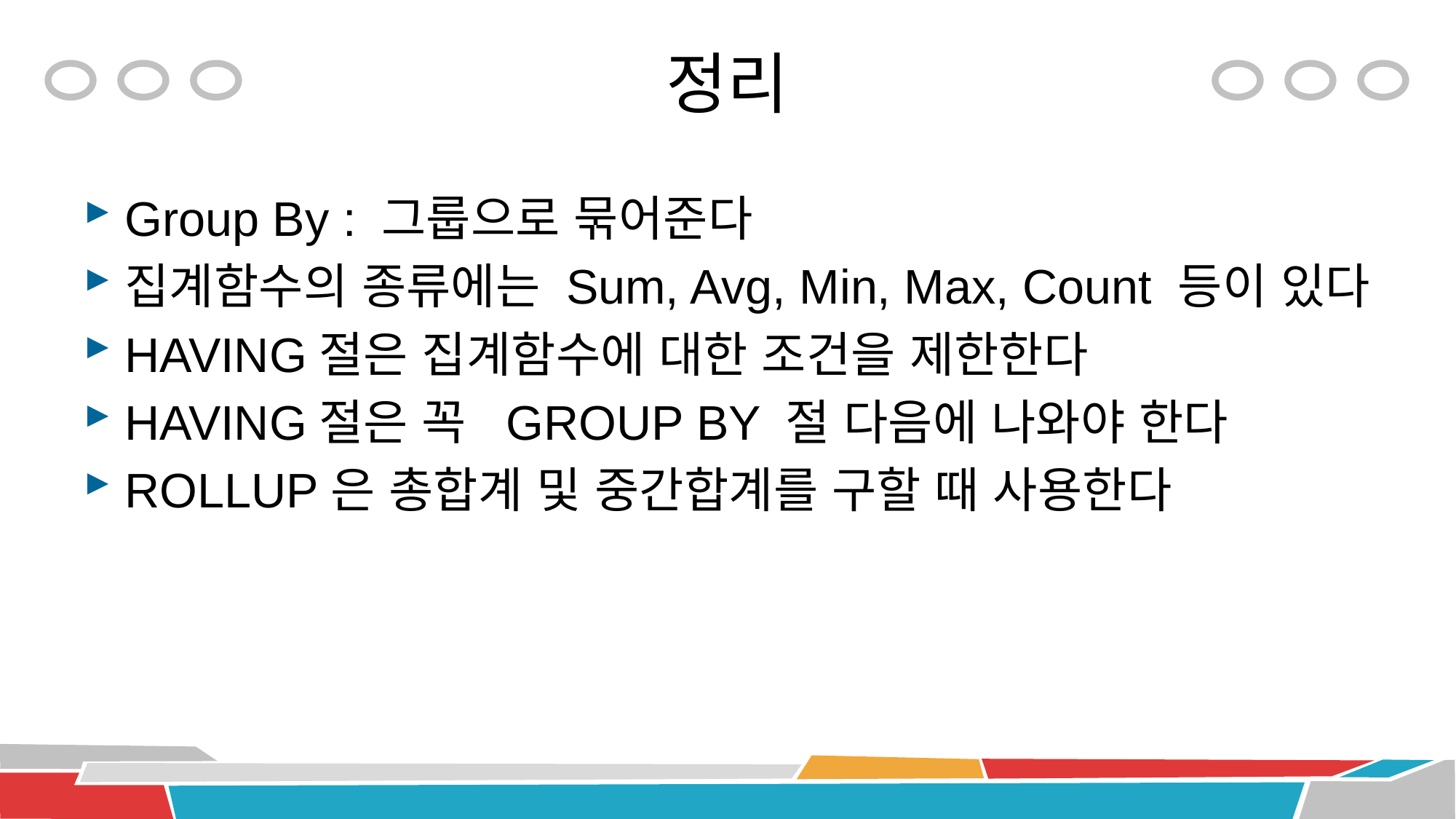

# 정리
Group By : 그룹으로 묶어준다
집계함수의 종류에는 Sum, Avg, Min, Max, Count 등이 있다
HAVING절은 집계함수에 대한 조건을 제한한다
HAVING절은 꼭  GROUP BY 절 다음에 나와야 한다
ROLLUP은 총합계 및 중간합계를 구할 때 사용한다